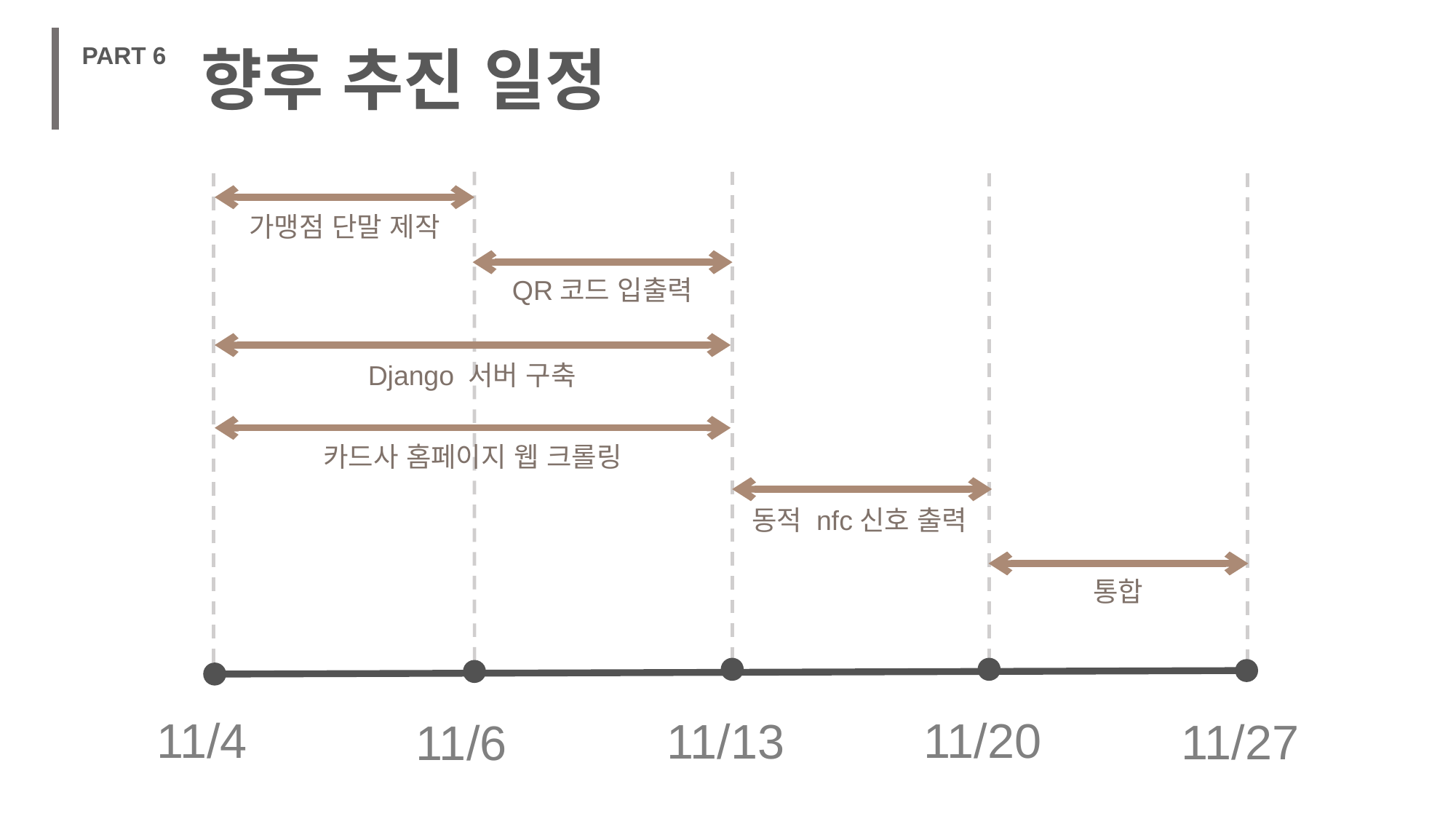

향후 추진 일정
PART 6
가맹점 단말 제작
QR코드 입출력
Django 서버 구축

카드사 홈페이지 웹 크롤링
동적 nfc신호 출력
통합

11/4
11/20
11/13
11/27
11/6